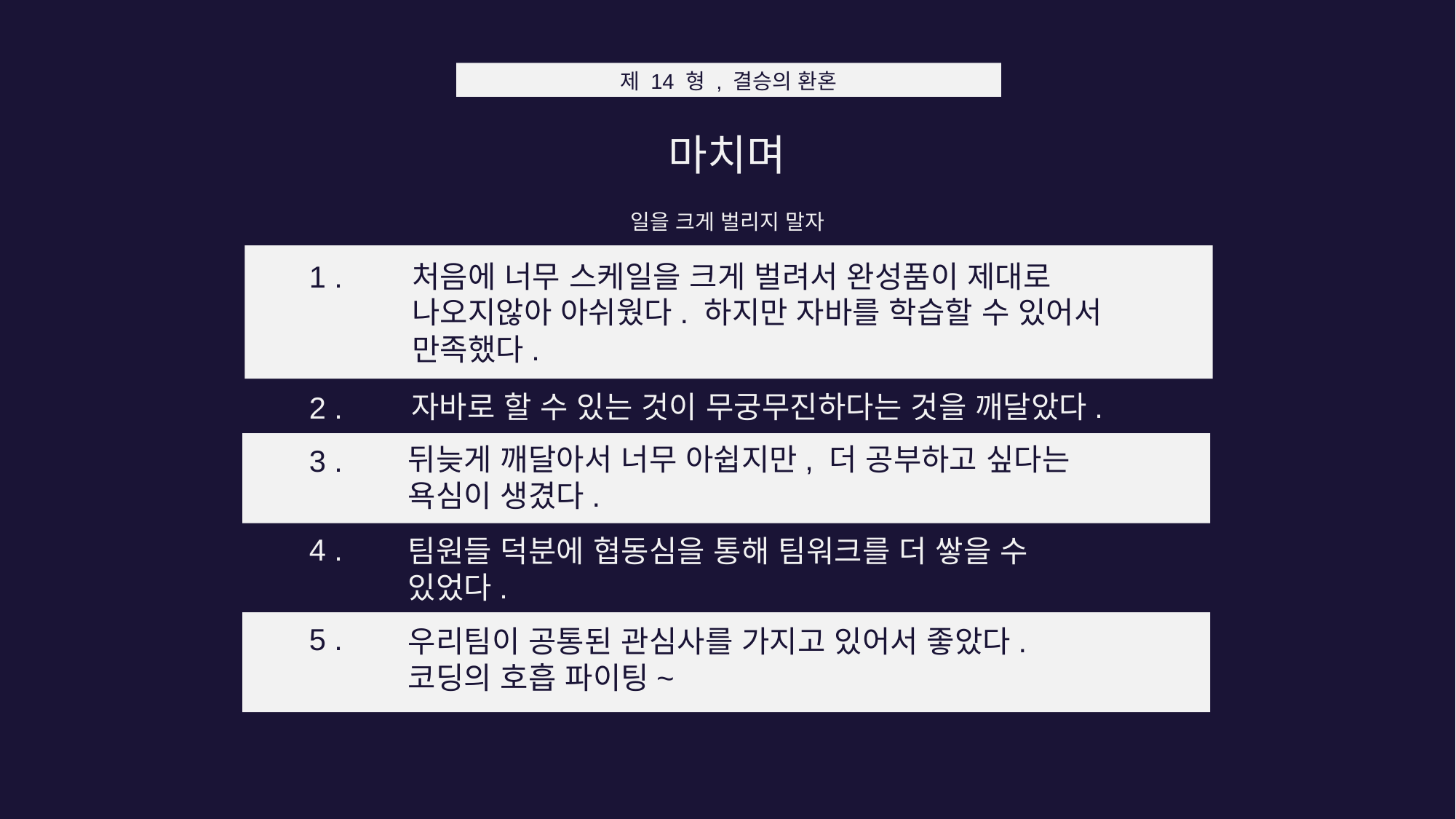

제 14 형 , 결승의 환혼
마치며
일을 크게 벌리지 말자

처음에 너무 스케일을 크게 벌려서 완성품이 제대로 나오지않아 아쉬웠다. 하지만 자바를 학습할 수 있어서 만족했다.
1 .
자바로 할 수 있는 것이 무궁무진하다는 것을 깨달았다.
2 .

뒤늦게 깨달아서 너무 아쉽지만, 더 공부하고 싶다는
욕심이 생겼다.
3 .
4 .
팀원들 덕분에 협동심을 통해 팀워크를 더 쌓을 수
있었다.

5 .
우리팀이 공통된 관심사를 가지고 있어서 좋았다.
코딩의 호흡 파이팅~